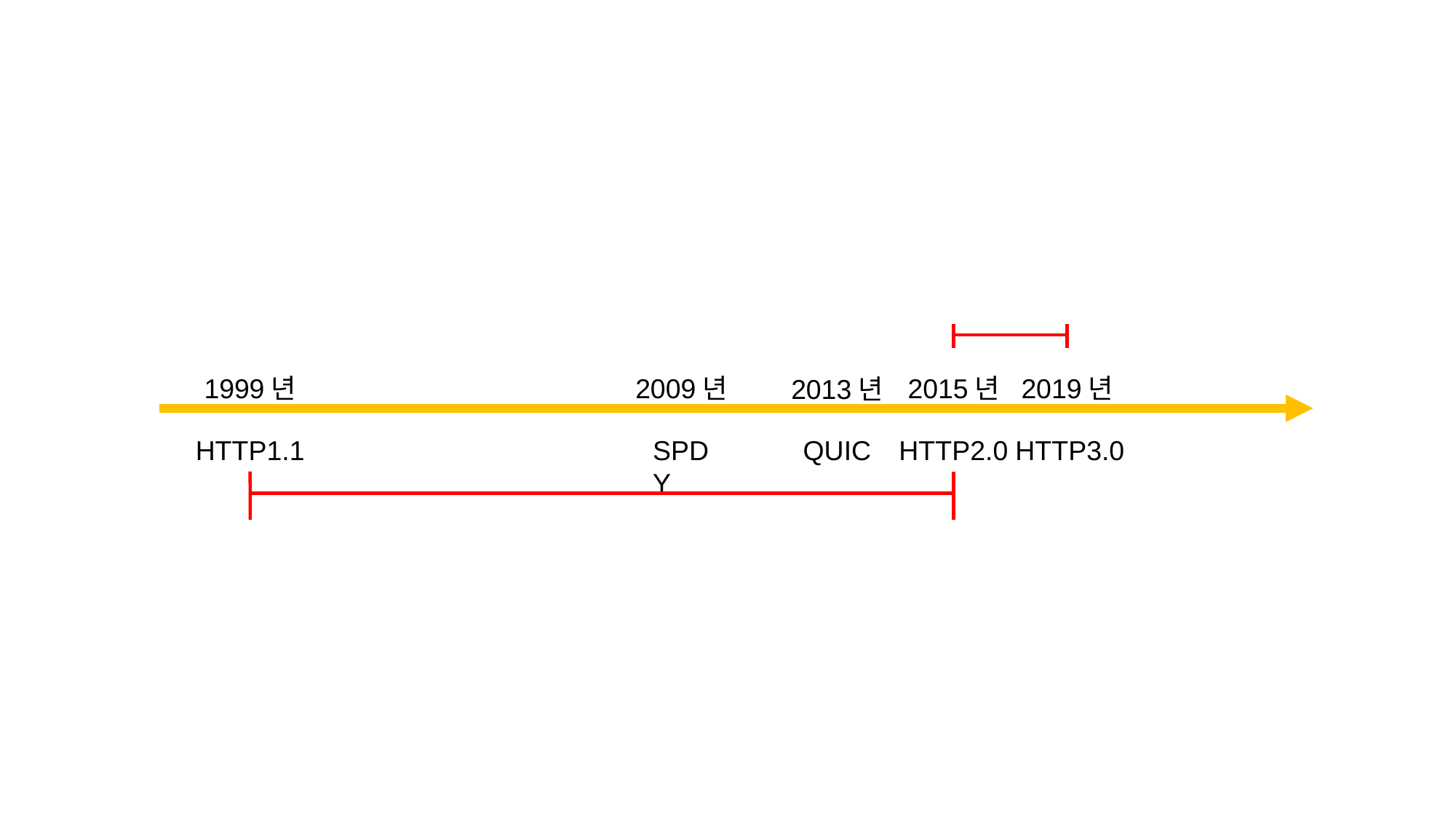

1999년
2009년
2015년
2019년
2013년
HTTP1.1
SPDY
QUIC
HTTP2.0
HTTP3.0